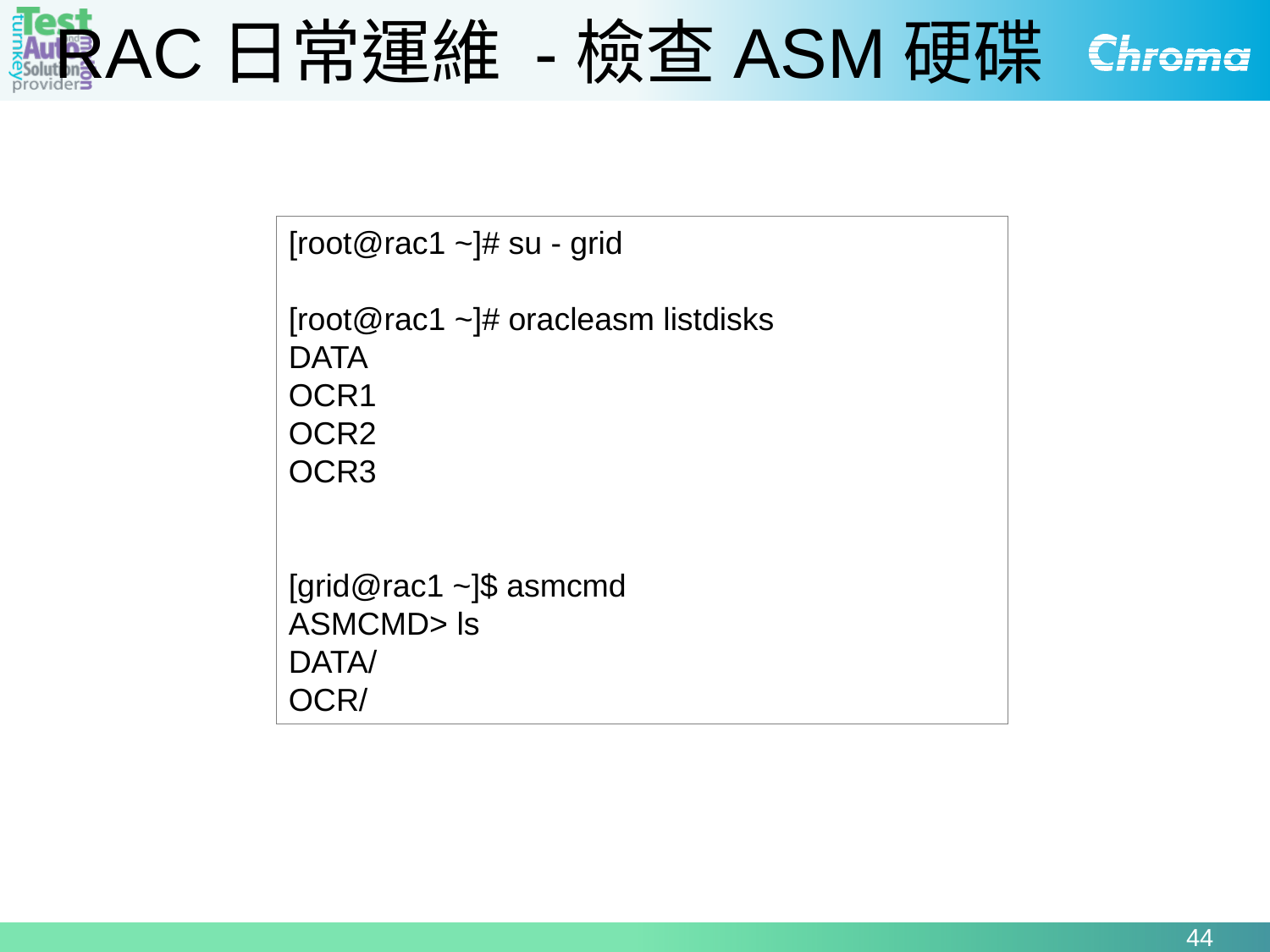

RAC日常運維 -檢查ASM硬碟
[root@rac1 ~]# su - grid

[root@rac1 ~]# oracleasm listdisks
DATA
OCR1
OCR2
OCR3

[grid@rac1 ~]$ asmcmd
ASMCMD> ls
DATA/
OCR/